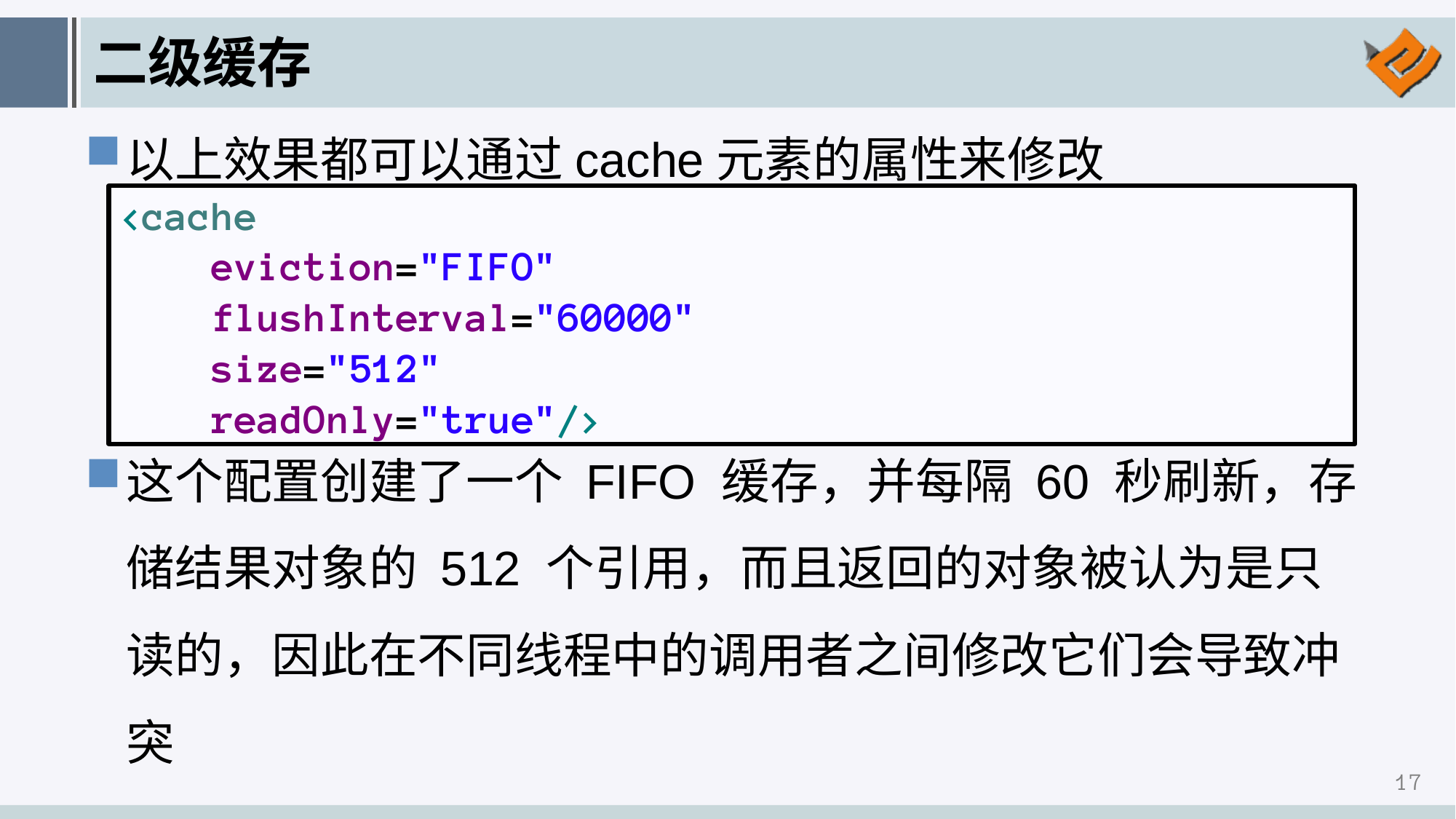

# 二级缓存
以上效果都可以通过cache元素的属性来修改

这个配置创建了一个 FIFO 缓存，并每隔 60 秒刷新，存储结果对象的 512 个引用，而且返回的对象被认为是只读的，因此在不同线程中的调用者之间修改它们会导致冲突
<cache
    eviction="FIFO"
    flushInterval="60000"
    size="512"
    readOnly="true"/>